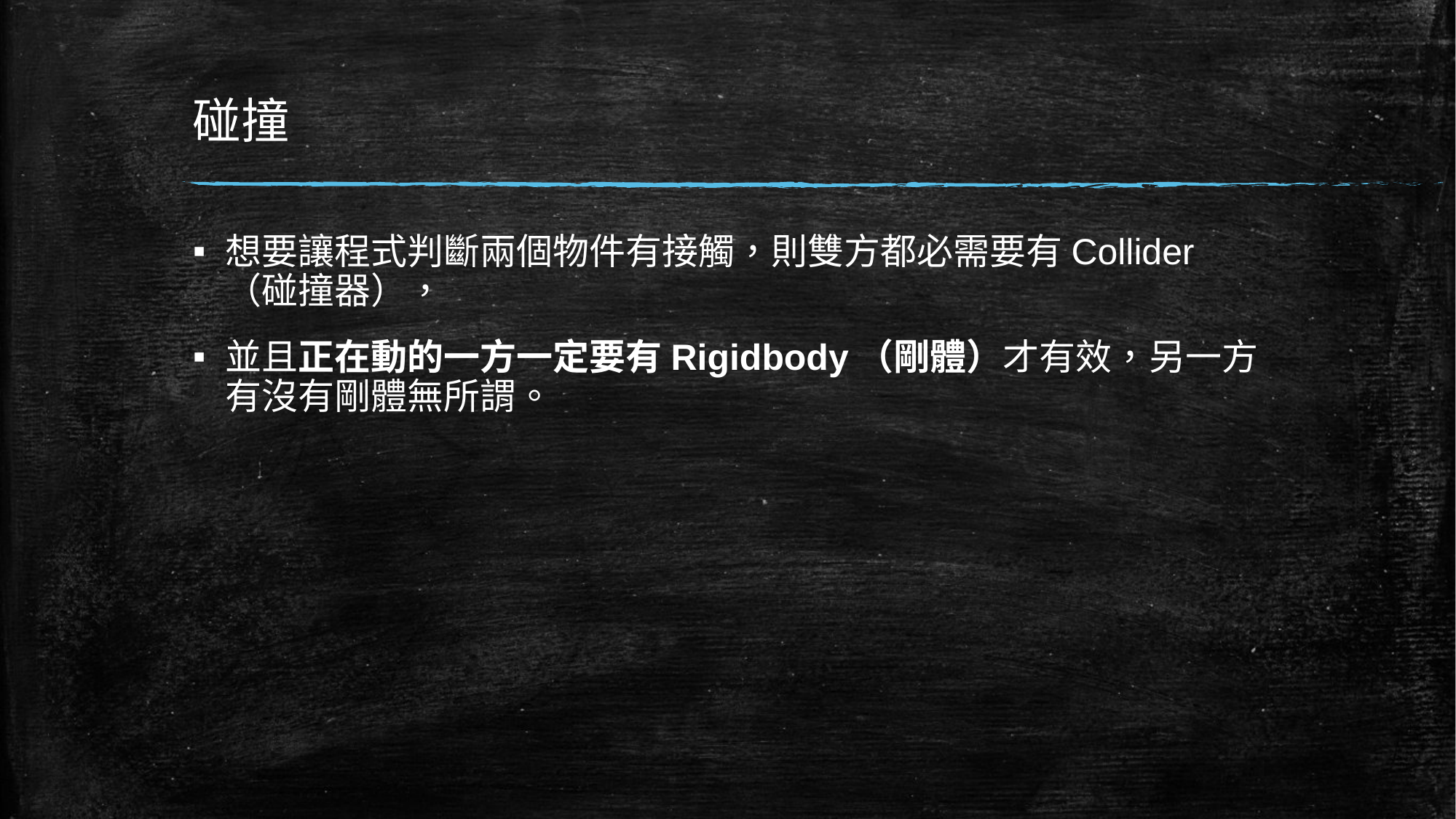

# 碰撞
想要讓程式判斷兩個物件有接觸，則雙方都必需要有Collider（碰撞器），
並且正在動的一方一定要有Rigidbody（剛體）才有效，另一方有沒有剛體無所謂。